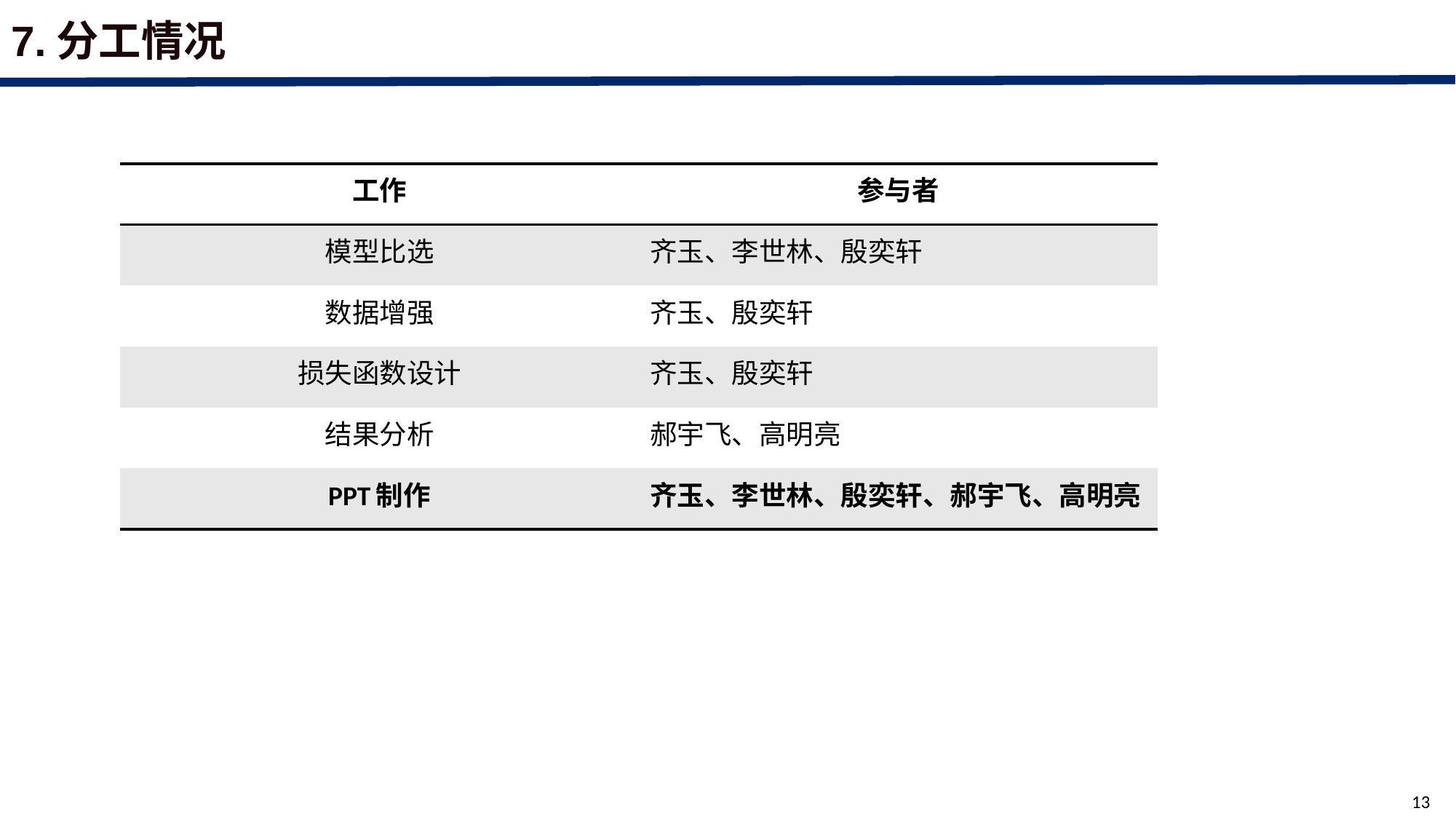

# 7.分工情况

| 工作 | 参与者 |
| --- | --- |
| 模型比选 | 齐玉、李世林、殷奕轩 |
| 数据增强 | 齐玉、殷奕轩 |
| 损失函数设计 | 齐玉、殷奕轩 |
| 结果分析 | 郝宇飞、高明亮 |
| PPT制作 | 齐玉、李世林、殷奕轩、郝宇飞、高明亮 |